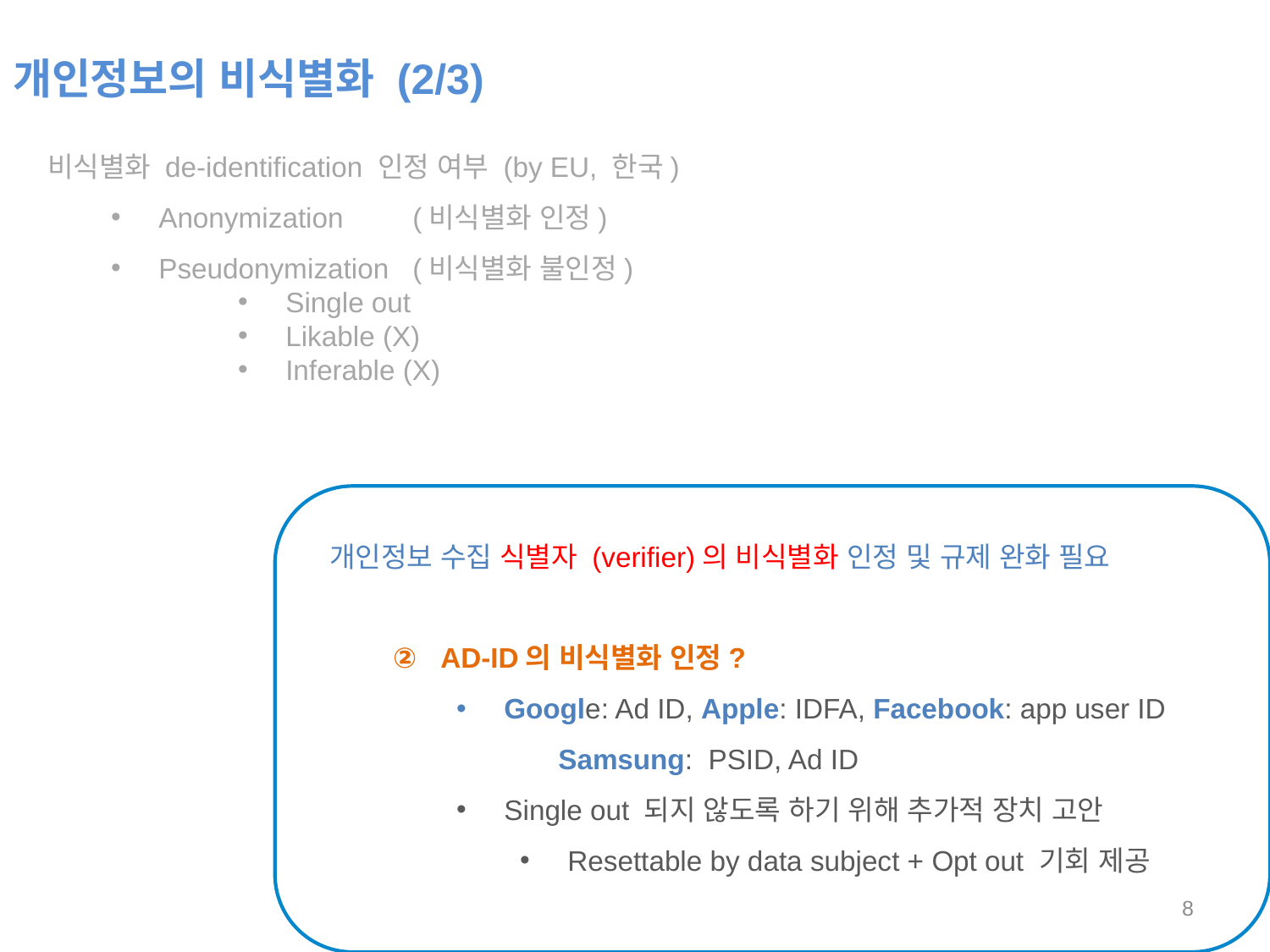

개인정보의 비식별화 (2/3)
비식별화 de-identification 인정 여부 (by EU, 한국)
Anonymization	(비식별화 인정)
Pseudonymization	(비식별화 불인정)
Single out
Likable (X)
Inferable (X)

개인정보 수집 식별자 (verifier)의 비식별화 인정 및 규제 완화 필요

AD-ID의 비식별화 인정?
Google: Ad ID, Apple: IDFA, Facebook: app user ID
             Samsung:  PSID, Ad ID
Single out 되지 않도록 하기 위해 추가적 장치 고안
Resettable by data subject + Opt out 기회 제공
8